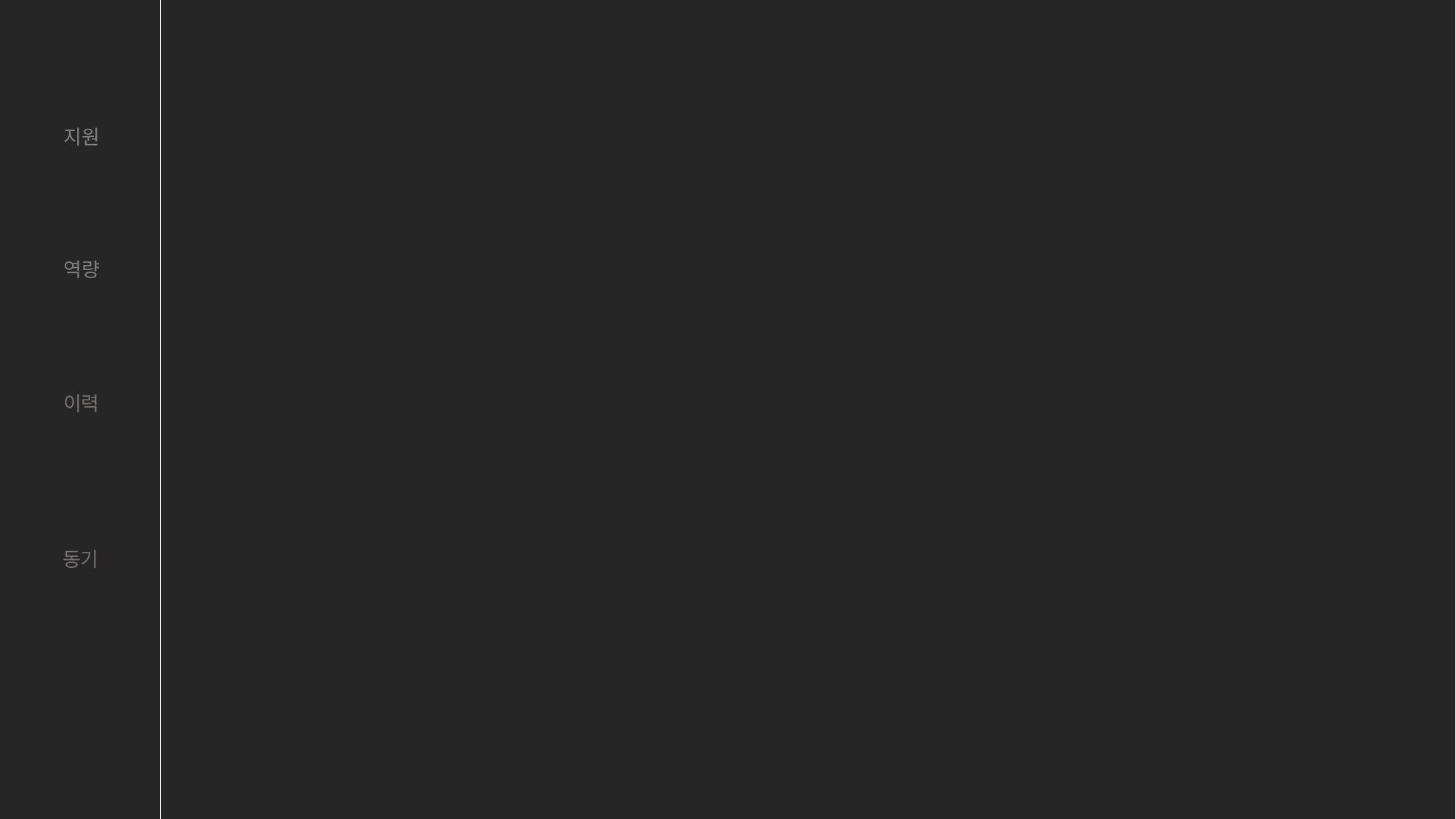

저는 프로젝트를 주도적으로 이끌어 성과를 낼 수 있는 지원자입니다.

기업 요구사항 문제해결 프로젝트 경진대회에서 팀장 업무를 스스로 지원하여 주도적으로 이끌며 2등상을 수상하였습니다. 당시 ‘감성숙소＇라는 키워드로 엔지니어링 팀(3명)과 사이언스 팀(2명)이 협업하여 독창성 있는 서비스를 구현하고자 하였습니다. 하지만 같이 서비스 기획을 담당해야 하는 사이언스 팀원의 이탈로 기본적인 기획단계부터 난항을 겪게 되었습니다. 하지만 저는 포기하지 않고 주도적으로 이 문제를 해결하기 위하여, 키워드를 확장하여 연구를 조사하였고, 공간디자인에 관한 연구를 찾고, 공간 및 디자인의 분류에 대해 알아보며, 도메인 지식을 쌓았습니다. 특히 진행과정 중 꾸준히 엔지니어 팀과 소통하여 피드백을 얻어 서비스 모델링의 고도화를 이루었습니다. 이후 영화, 소설 등 다양한 미디어 콘텐츠에 관한 연구를 조사하여, 군집분석의 방법적 기초를 구성하여 PJT 분석 모델을 설계하여 진행하였습니다. TF-IDF, W2V, D2V, LDA, K-means, KoBERT 등 다양한 기법을 적용하며 주제 분류 및 키워드 추출을 시도해봤습니다. 최종적으로 W2V - K-means - TextRank를 통한 군집/키워드 분석모델을 수립하여 모델링을 진행하였고 이를 파이프라인과 연결하여 자동화하는 작업을 진행하였습니다. 그 후 추천 로직과 추론 로직을 구현하여 새로운 콘텐츠에 대한 분류 및 추천시스템이 연동된 서비스를 구현하였습니다. 이 산출물을 통해 경진대회에서 2등상을 수상할 수 있었습니다.

지원
역량
이력
동기
PR